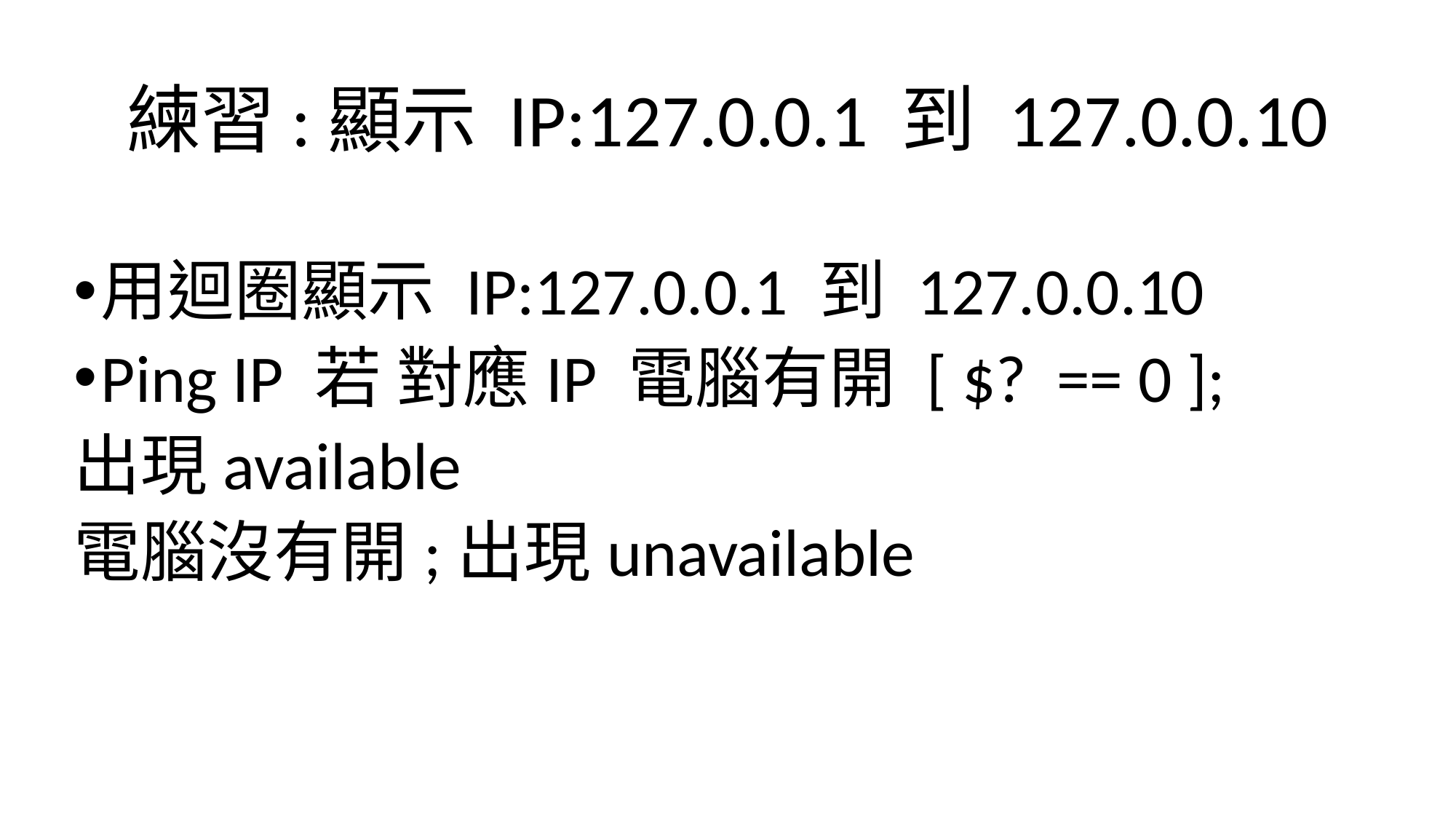

# 練習:顯示 IP:127.0.0.1 到 127.0.0.10
用迴圈顯示 IP:127.0.0.1 到 127.0.0.10
Ping IP 若 對應IP 電腦有開 [ $?  == 0 ];
出現available
電腦沒有開;出現unavailable